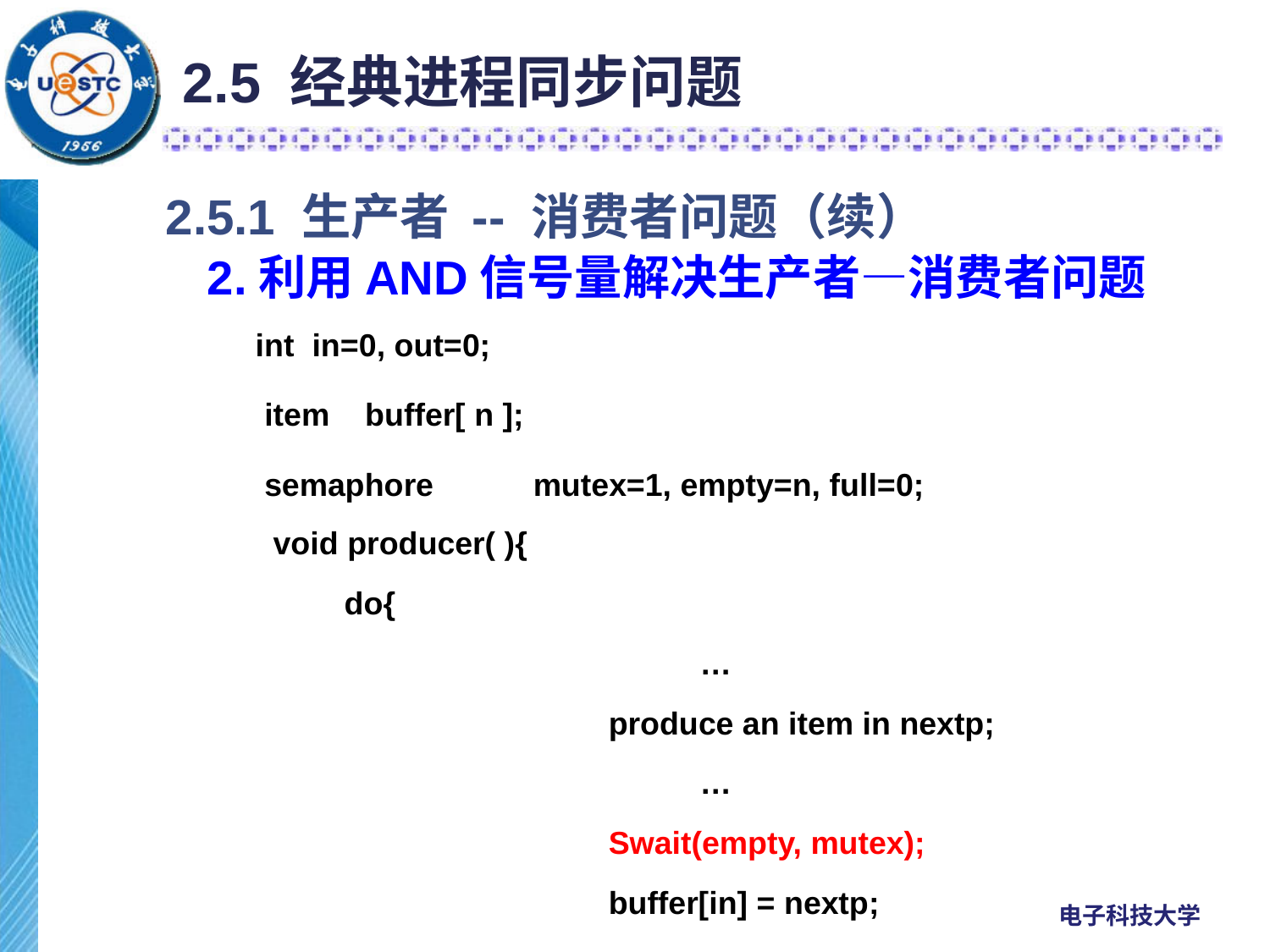

2.5 经典进程同步问题
2.5.1 生产者 -- 消费者问题（续）
2.利用AND信号量解决生产者—消费者问题
int  in=0, out=0;
 item    buffer[ n ];
 semaphore	mutex=1, empty=n, full=0;
  void producer( ){
          do{
				…
			    produce an item in nextp;
				…
			    Swait(empty, mutex);
			    buffer[in] = nextp;